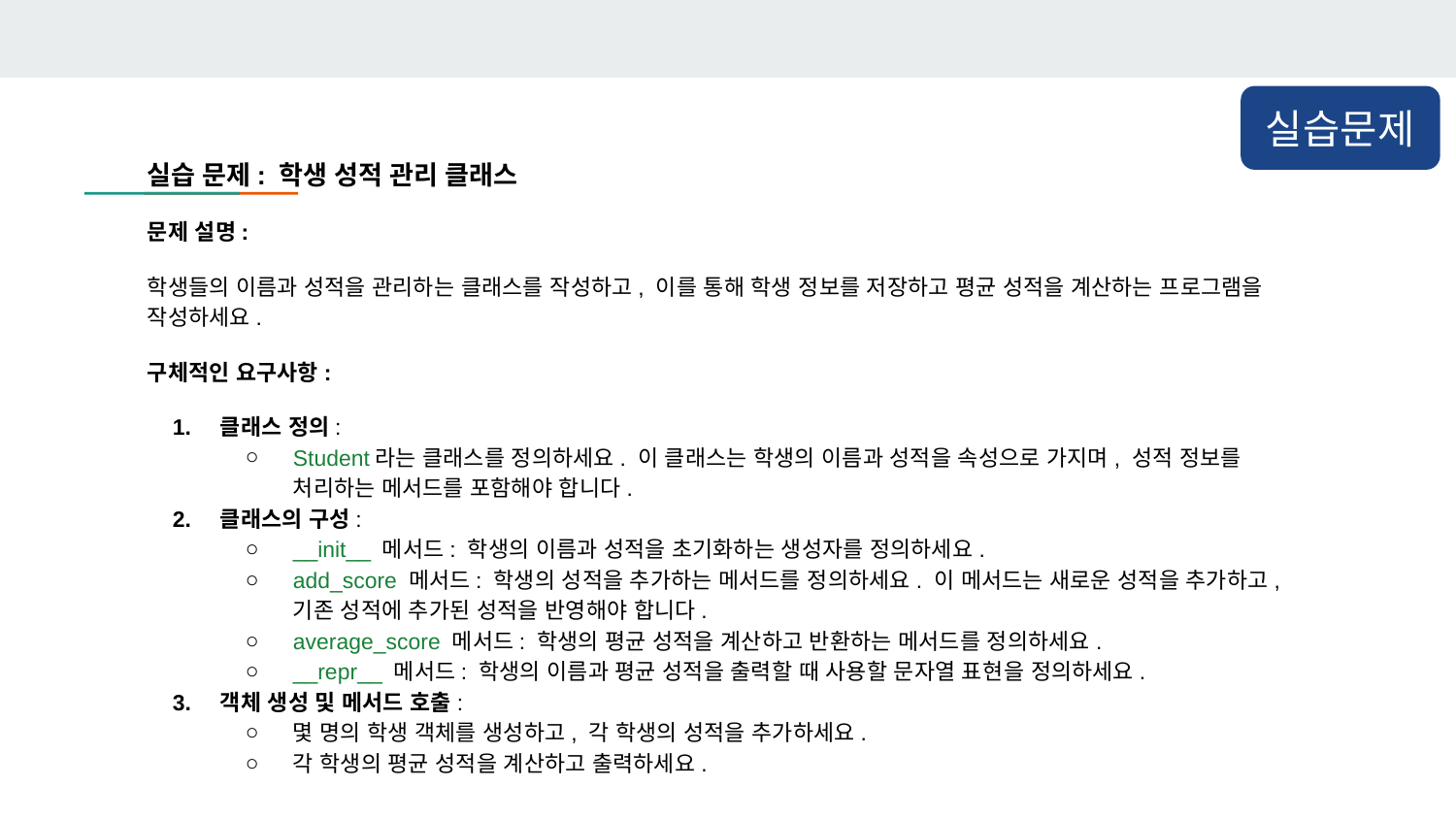

실습문제
실습 문제: 학생 성적 관리 클래스
문제 설명:
학생들의 이름과 성적을 관리하는 클래스를 작성하고, 이를 통해 학생 정보를 저장하고 평균 성적을 계산하는 프로그램을 작성하세요.
구체적인 요구사항:
클래스 정의:
Student라는 클래스를 정의하세요. 이 클래스는 학생의 이름과 성적을 속성으로 가지며, 성적 정보를 처리하는 메서드를 포함해야 합니다.
클래스의 구성:
__init__ 메서드: 학생의 이름과 성적을 초기화하는 생성자를 정의하세요.
add_score 메서드: 학생의 성적을 추가하는 메서드를 정의하세요. 이 메서드는 새로운 성적을 추가하고, 기존 성적에 추가된 성적을 반영해야 합니다.
average_score 메서드: 학생의 평균 성적을 계산하고 반환하는 메서드를 정의하세요.
__repr__ 메서드: 학생의 이름과 평균 성적을 출력할 때 사용할 문자열 표현을 정의하세요.
객체 생성 및 메서드 호출:
몇 명의 학생 객체를 생성하고, 각 학생의 성적을 추가하세요.
각 학생의 평균 성적을 계산하고 출력하세요.